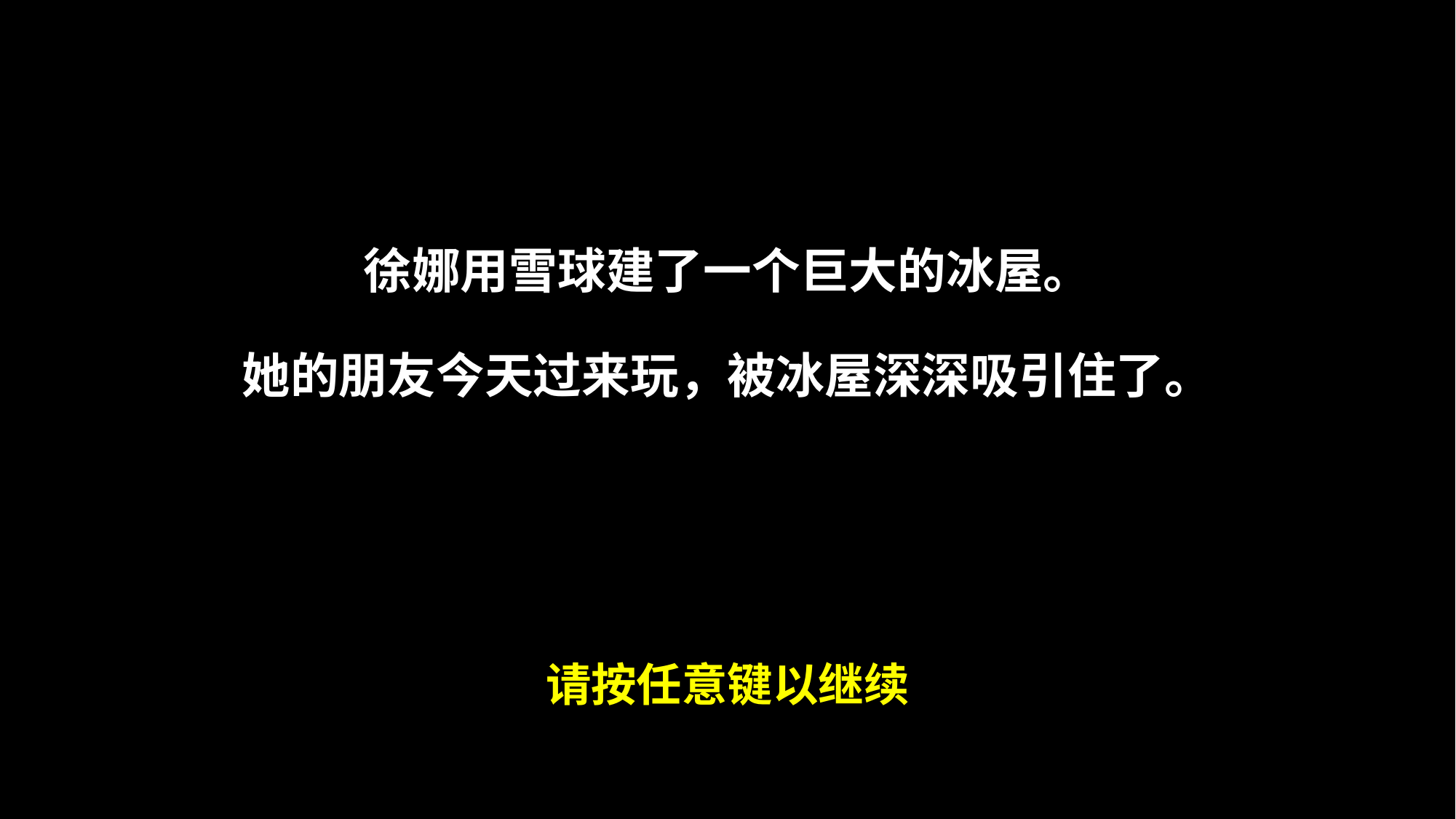

# 徐娜用雪球建了一个巨大的冰屋。 她的朋友今天过来玩，被冰屋深深吸引住了。
请按任意键以继续